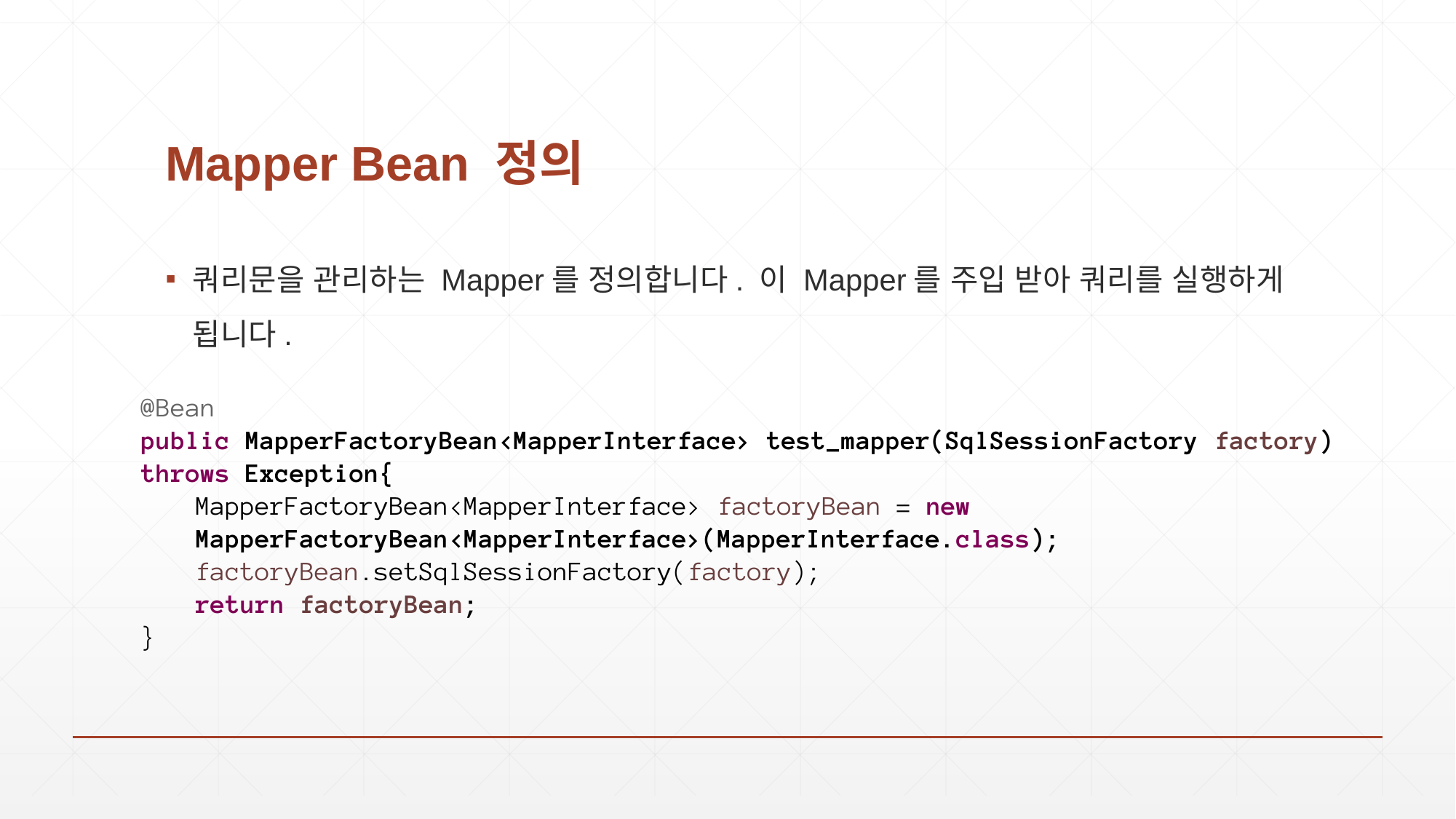

# Mapper Bean 정의
쿼리문을 관리하는 Mapper를 정의합니다. 이 Mapper를 주입 받아 쿼리를 실행하게 됩니다.
@Bean
public MapperFactoryBean<MapperInterface> test_mapper(SqlSessionFactory factory) throws Exception{
MapperFactoryBean<MapperInterface> factoryBean = new MapperFactoryBean<MapperInterface>(MapperInterface.class);
factoryBean.setSqlSessionFactory(factory);
return factoryBean;
}